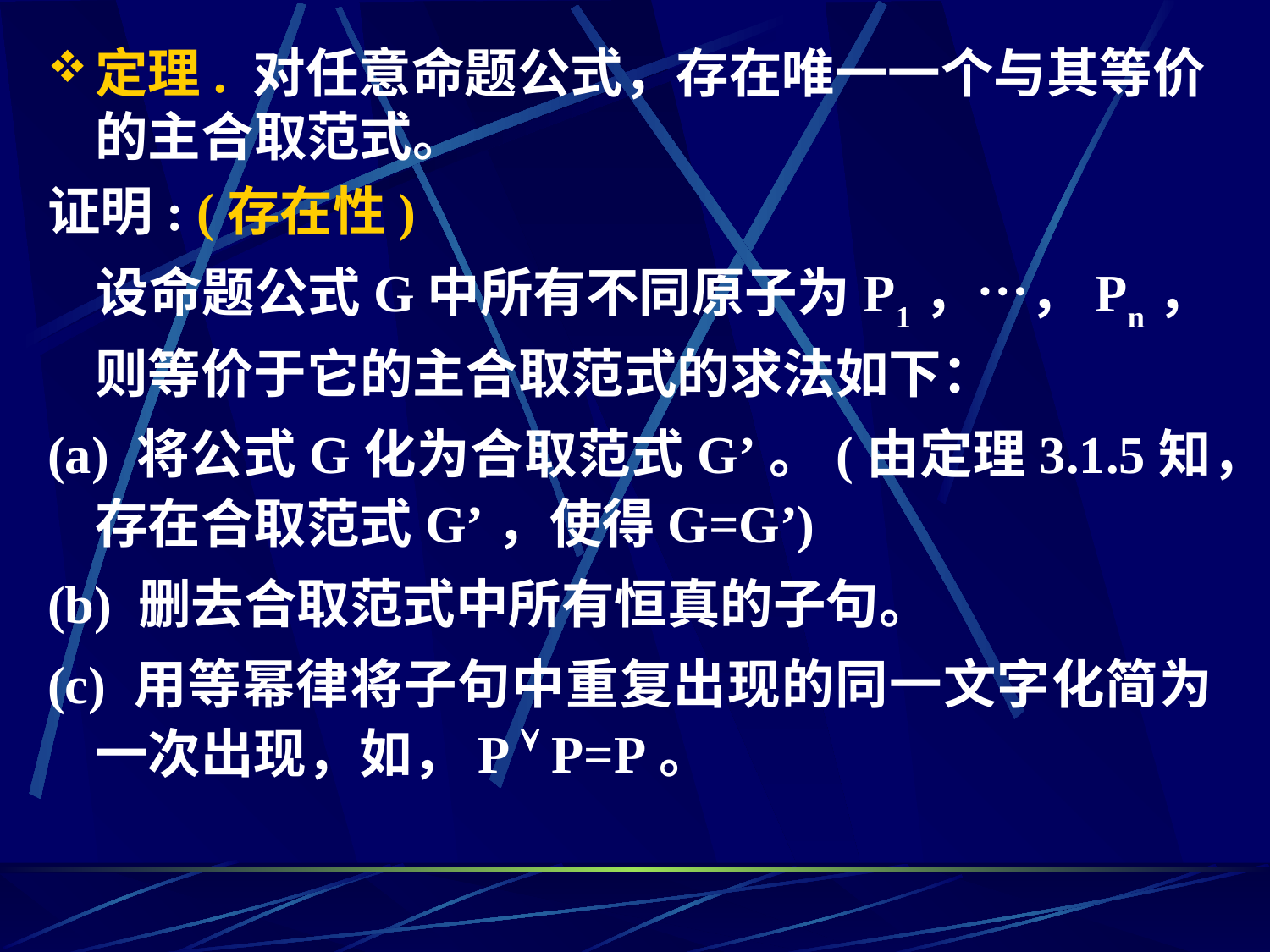

定理. 对任意命题公式，存在唯一一个与其等价的主合取范式。
证明: (存在性)
   设命题公式G中所有不同原子为P1，…，Pn，则等价于它的主合取范式的求法如下：
(a) 将公式G化为合取范式G’。(由定理3.1.5知，存在合取范式G’，使得G=G’)
(b) 删去合取范式中所有恒真的子句。
(c) 用等幂律将子句中重复出现的同一文字化简为一次出现，如，P ∨ P=P。
128